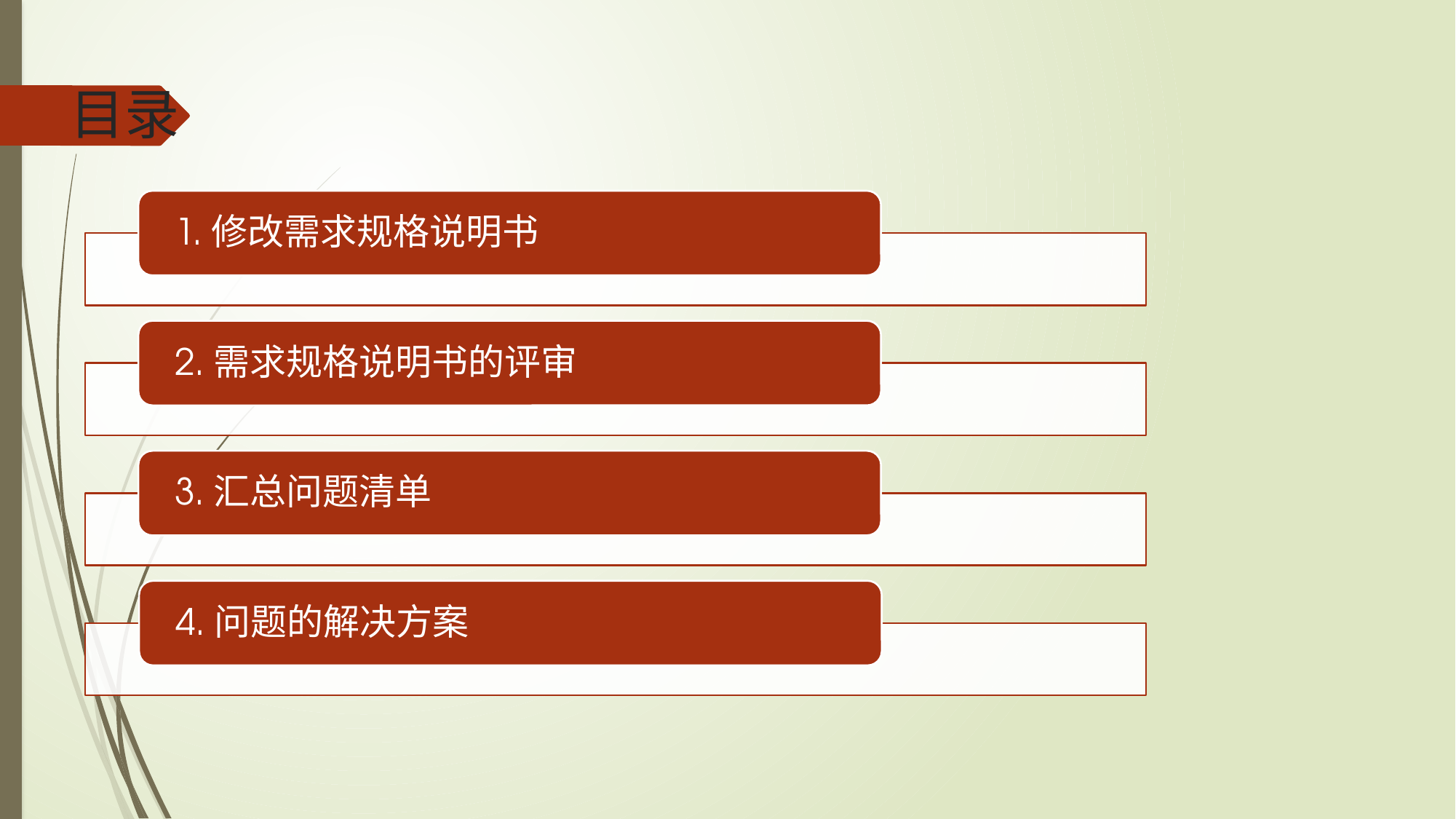

# 目录
1.修改需求规格说明书
2.需求规格说明书的评审
3.汇总问题清单
4.问题的解决方案